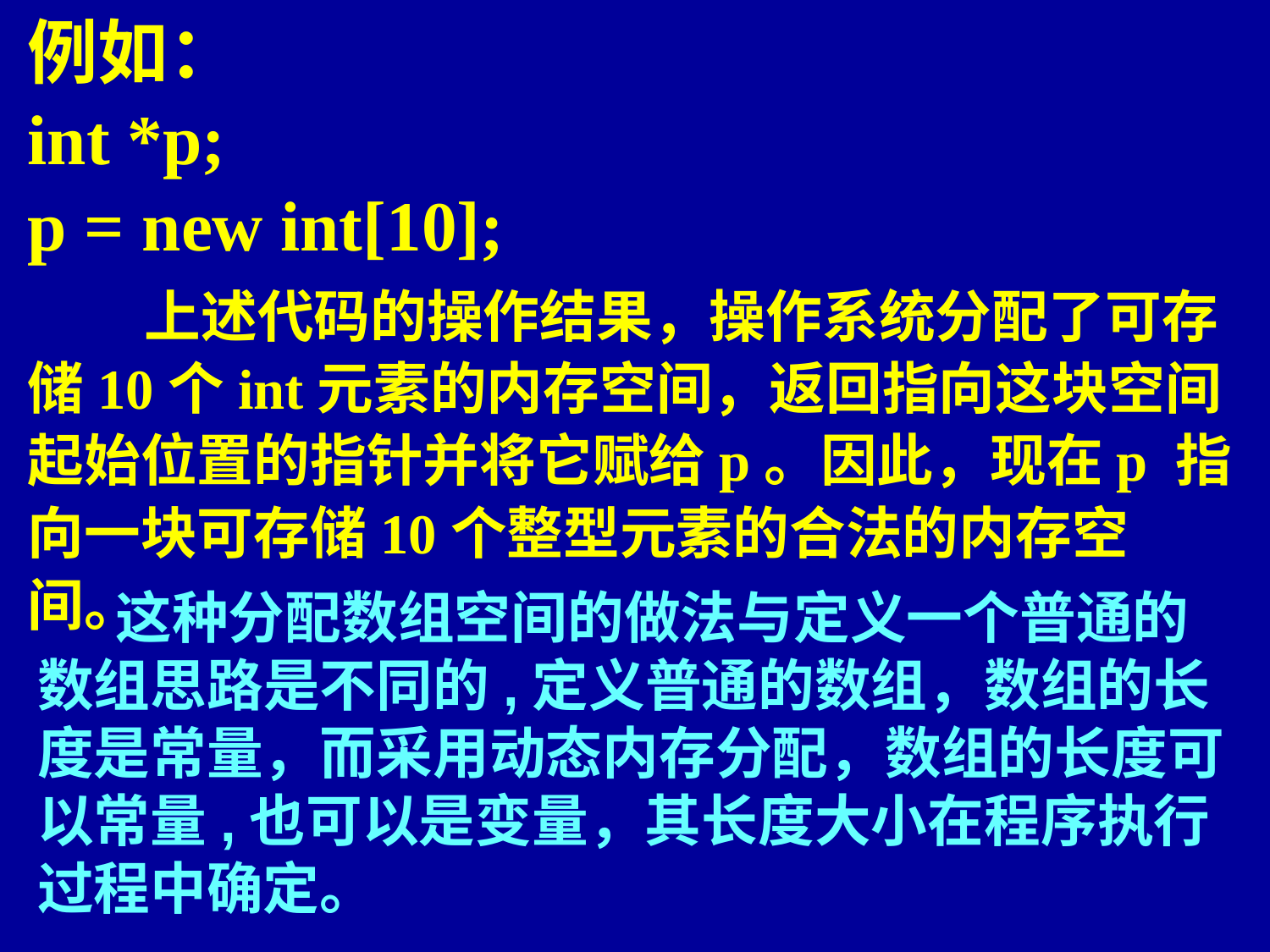

例如：
int *p;
p = new int[10];
        上述代码的操作结果，操作系统分配了可存储10个int元素的内存空间，返回指向这块空间起始位置的指针并将它赋给p。因此，现在p 指向一块可存储10个整型元素的合法的内存空间。
     这种分配数组空间的做法与定义一个普通的数组思路是不同的,定义普通的数组，数组的长度是常量，而采用动态内存分配，数组的长度可以常量,也可以是变量，其长度大小在程序执行过程中确定。